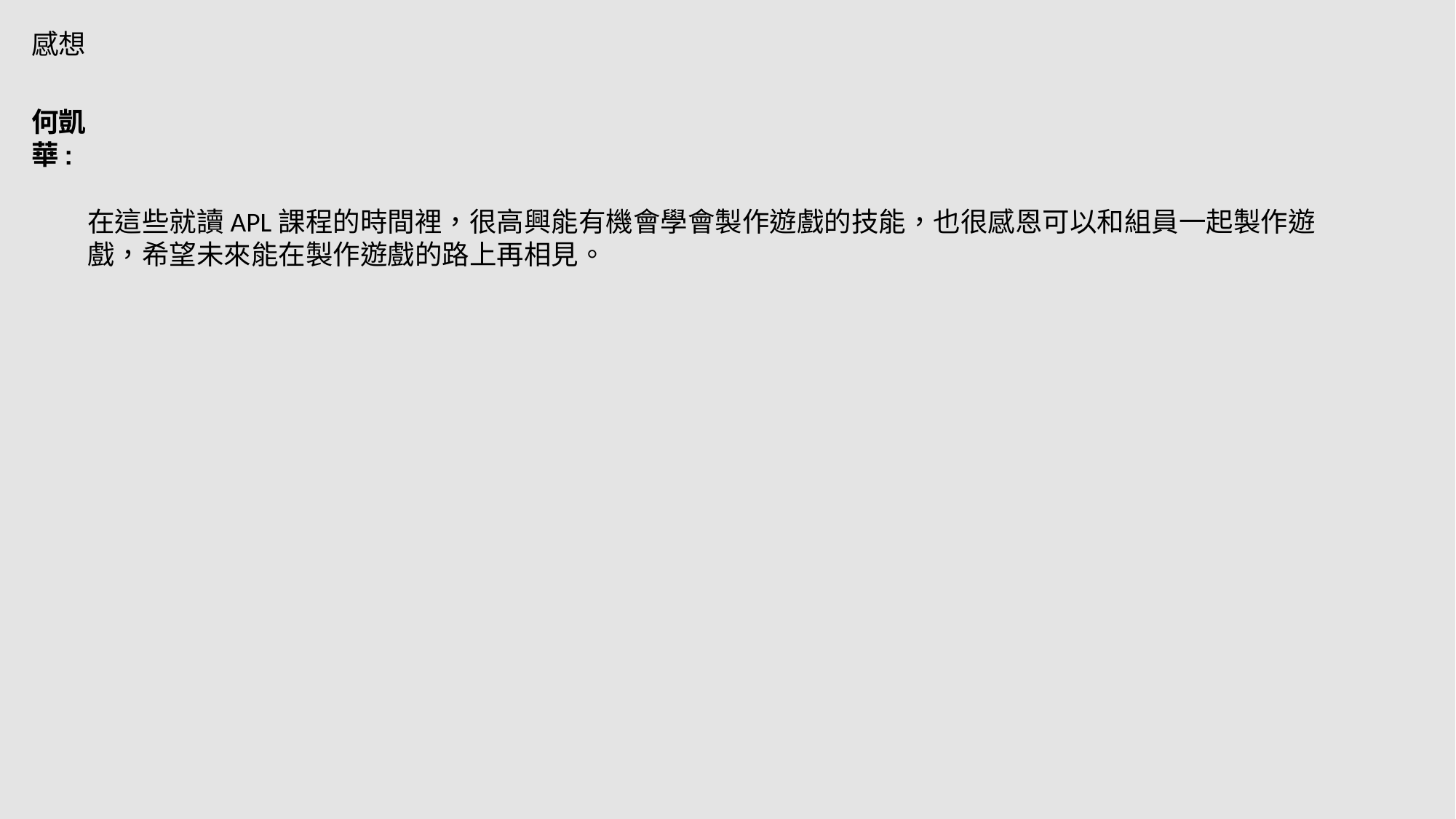

感想
何凱華:
在這些就讀APL課程的時間裡，很高興能有機會學會製作遊戲的技能，也很感恩可以和組員一起製作遊戲，希望未來能在製作遊戲的路上再相見。
1
I go to school by bus